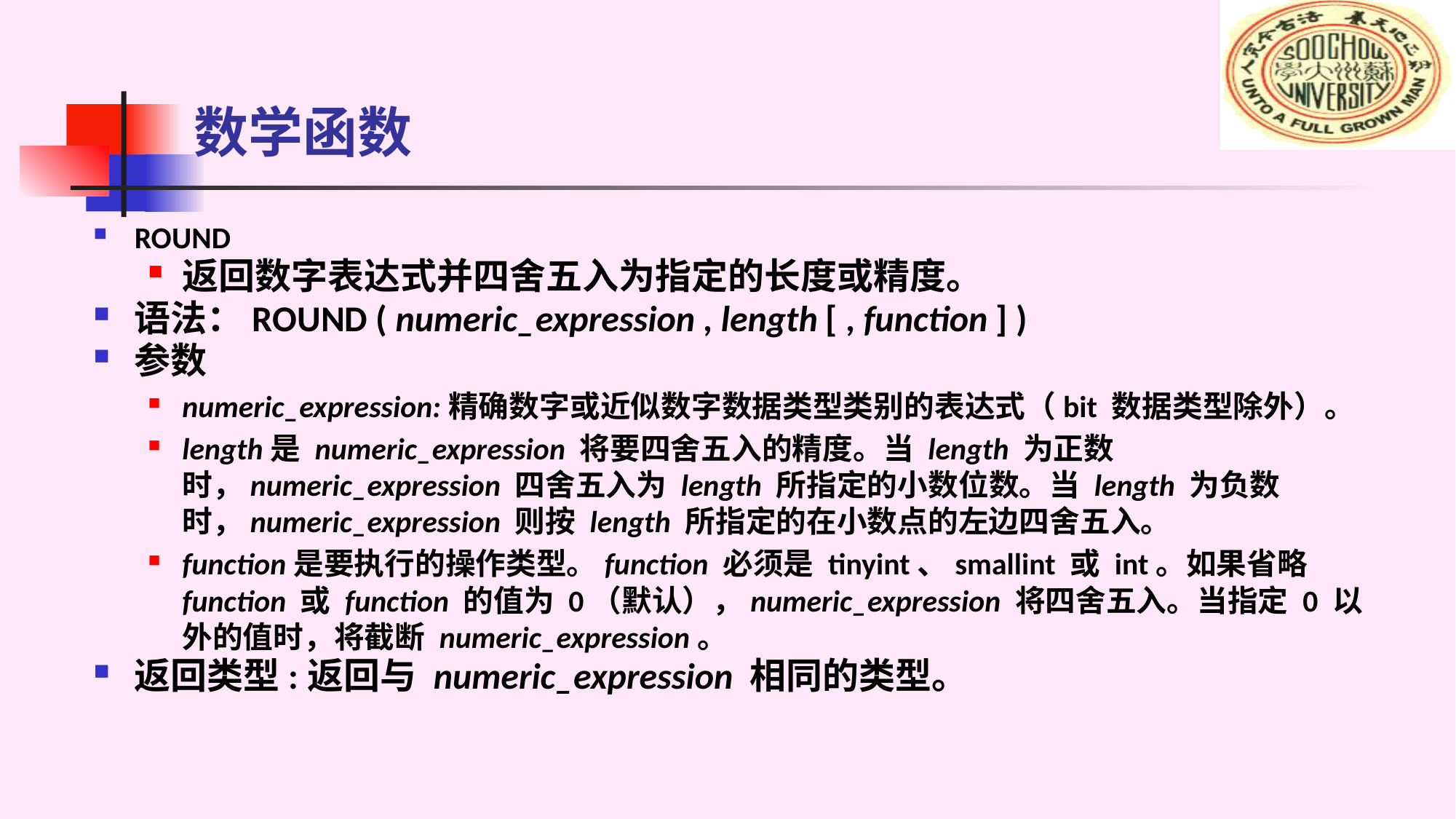

# 数学函数
ROUND
返回数字表达式并四舍五入为指定的长度或精度。
语法：ROUND ( numeric_expression , length [ , function ] )
参数
numeric_expression:精确数字或近似数字数据类型类别的表达式（bit 数据类型除外）。
length是 numeric_expression 将要四舍五入的精度。当 length 为正数时，numeric_expression 四舍五入为 length 所指定的小数位数。当 length 为负数时，numeric_expression 则按 length 所指定的在小数点的左边四舍五入。
function是要执行的操作类型。function 必须是 tinyint、smallint 或 int。如果省略 function 或 function 的值为 0（默认），numeric_expression 将四舍五入。当指定 0 以外的值时，将截断 numeric_expression。
返回类型:返回与 numeric_expression 相同的类型。